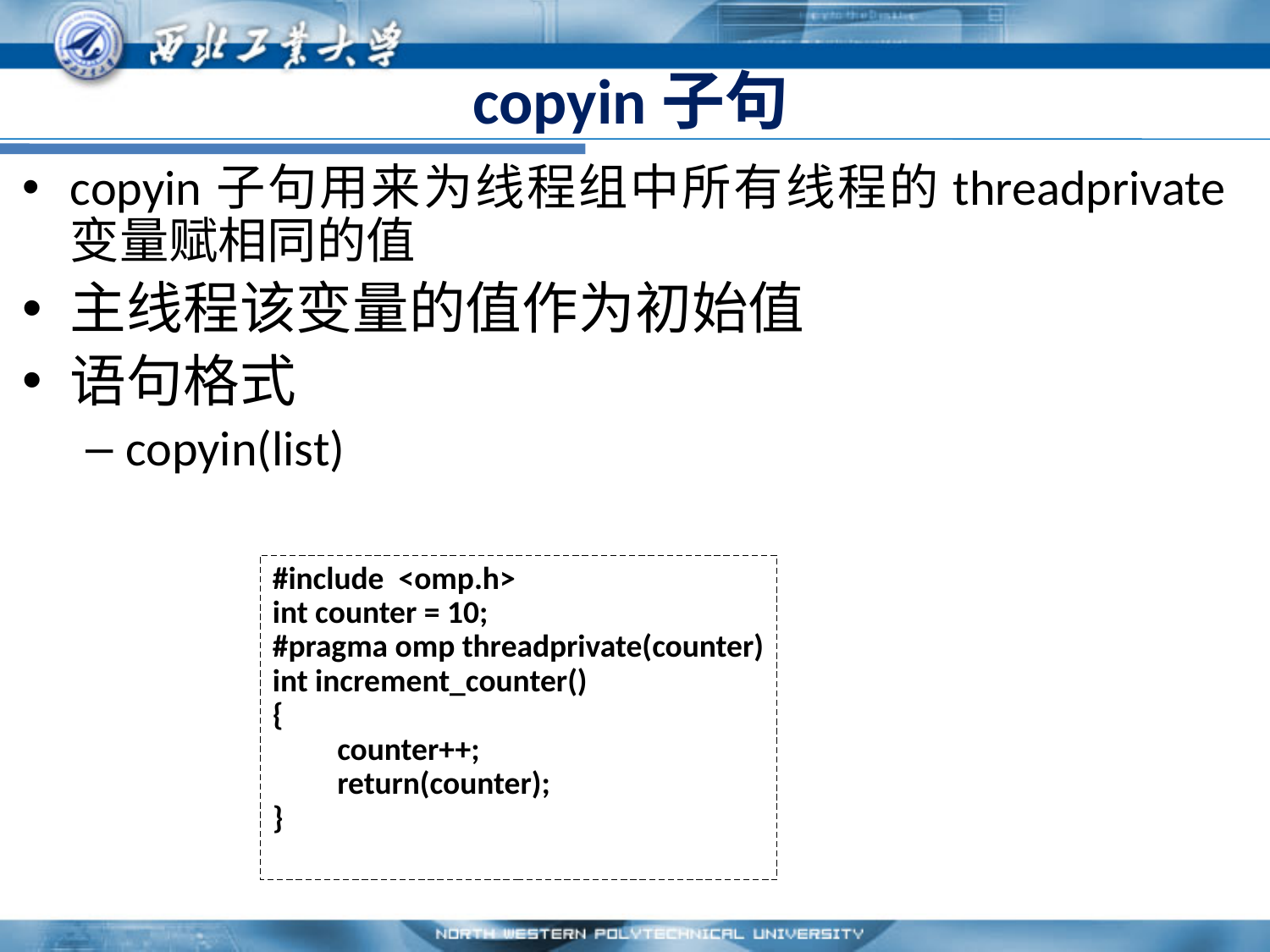

# copyin子句
copyin子句用来为线程组中所有线程的threadprivate变量赋相同的值
主线程该变量的值作为初始值
语句格式
copyin(list)

#include  <omp.h>
int counter = 10;
#pragma omp threadprivate(counter)
int increment_counter()
{
         counter++;
         return(counter);
}